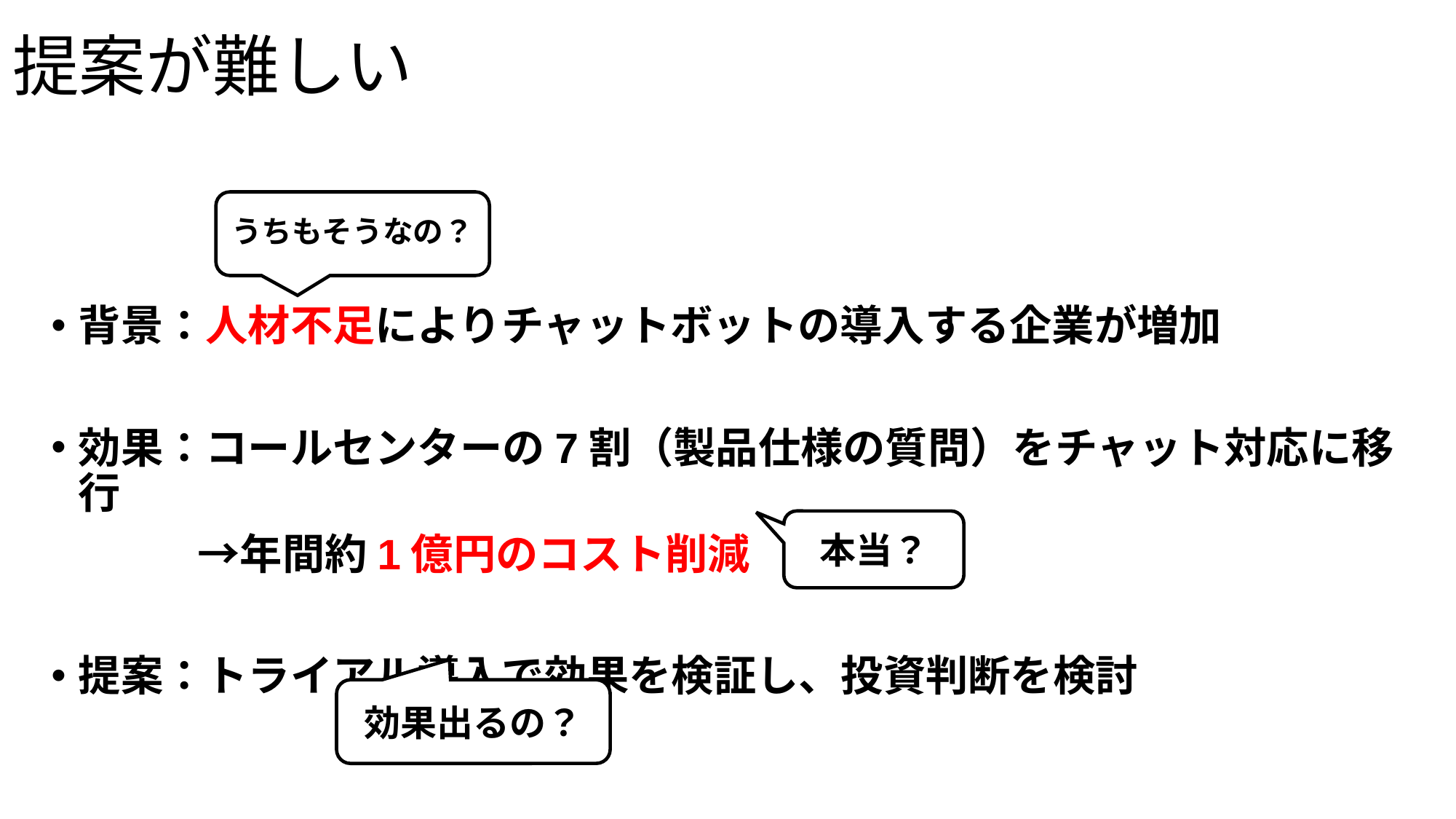

# 提案が難しい

うちもそうなの？
背景：人材不足によりチャットボットの導入する企業が増加

効果：コールセンターの7割（製品仕様の質問）をチャット対応に移行
　　　  →年間約1億円のコスト削減

提案：トライアル導入で効果を検証し、投資判断を検討
本当？
効果出るの？